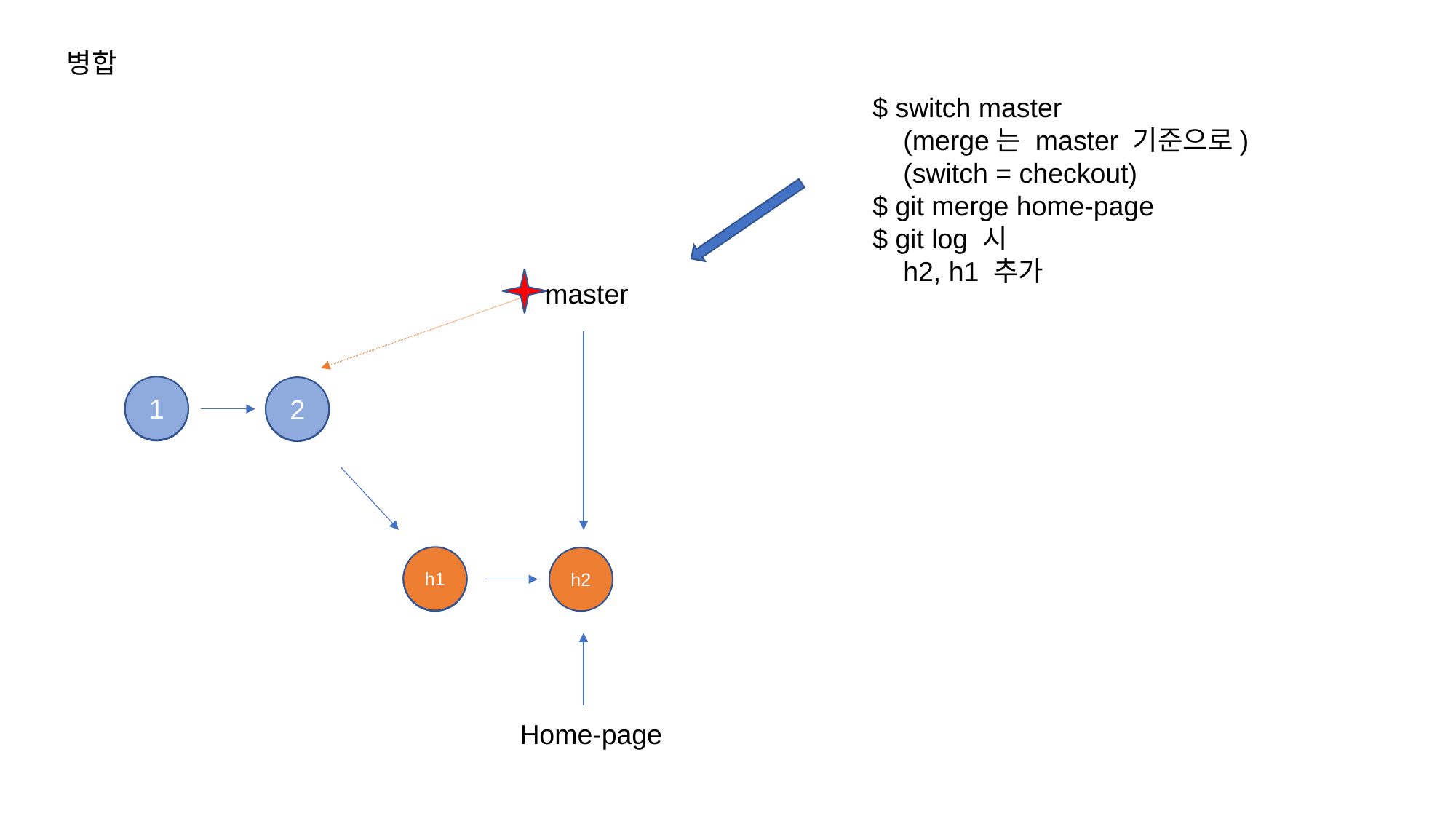

병합
$ switch master
    (merge는 master 기준으로)
    (switch = checkout)
$ git merge home-page
$ git log 시
    h2, h1 추가

master
1
2

h1

h2
Home-page